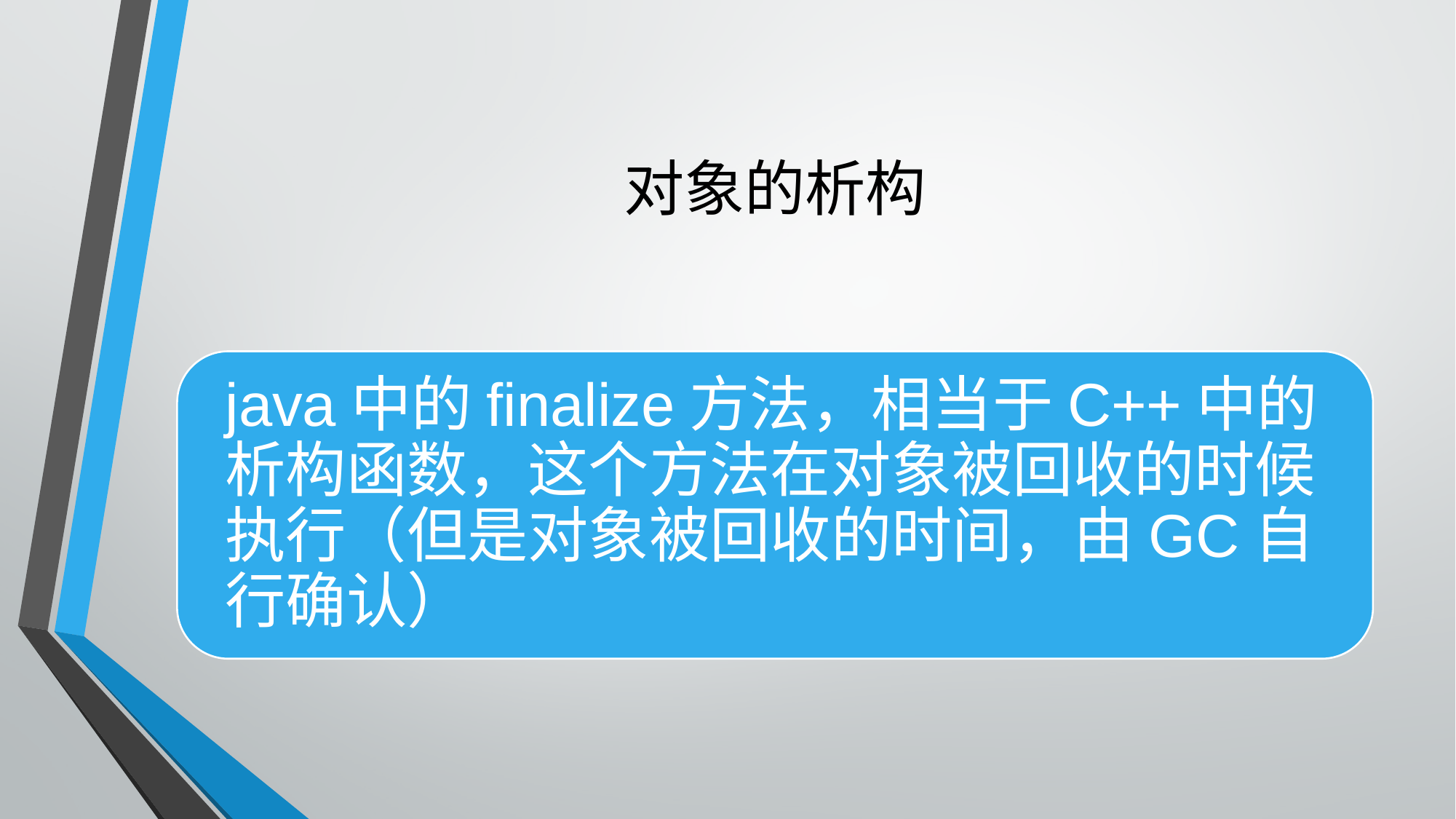

# 对象的析构
java中的finalize方法，相当于C++中的析构函数，这个方法在对象被回收的时候执行（但是对象被回收的时间，由GC自行确认）